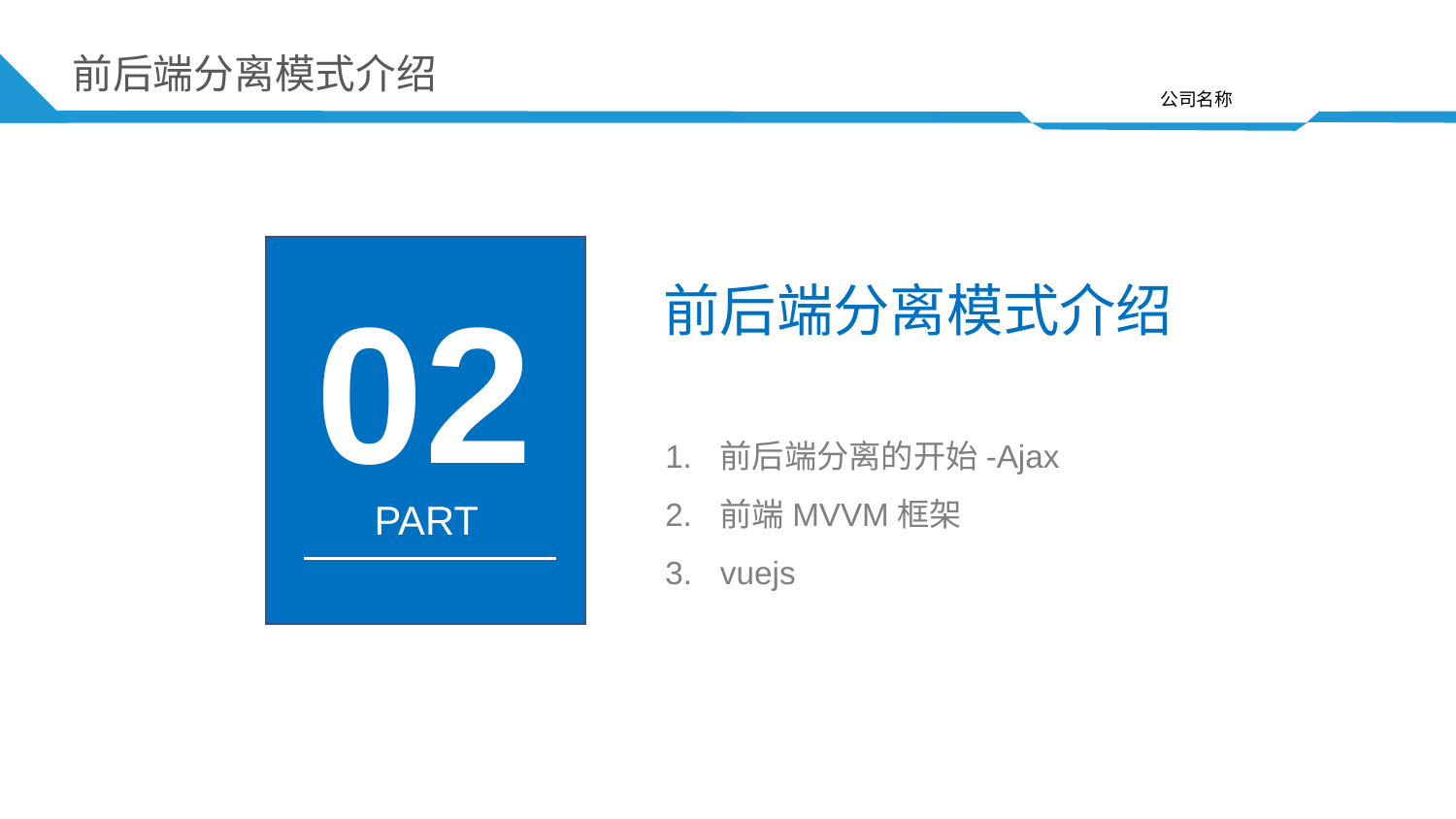

前后端分离模式介绍

02
前后端分离模式介绍
前后端分离的开始-Ajax
前端MVVM框架
vuejs
PART